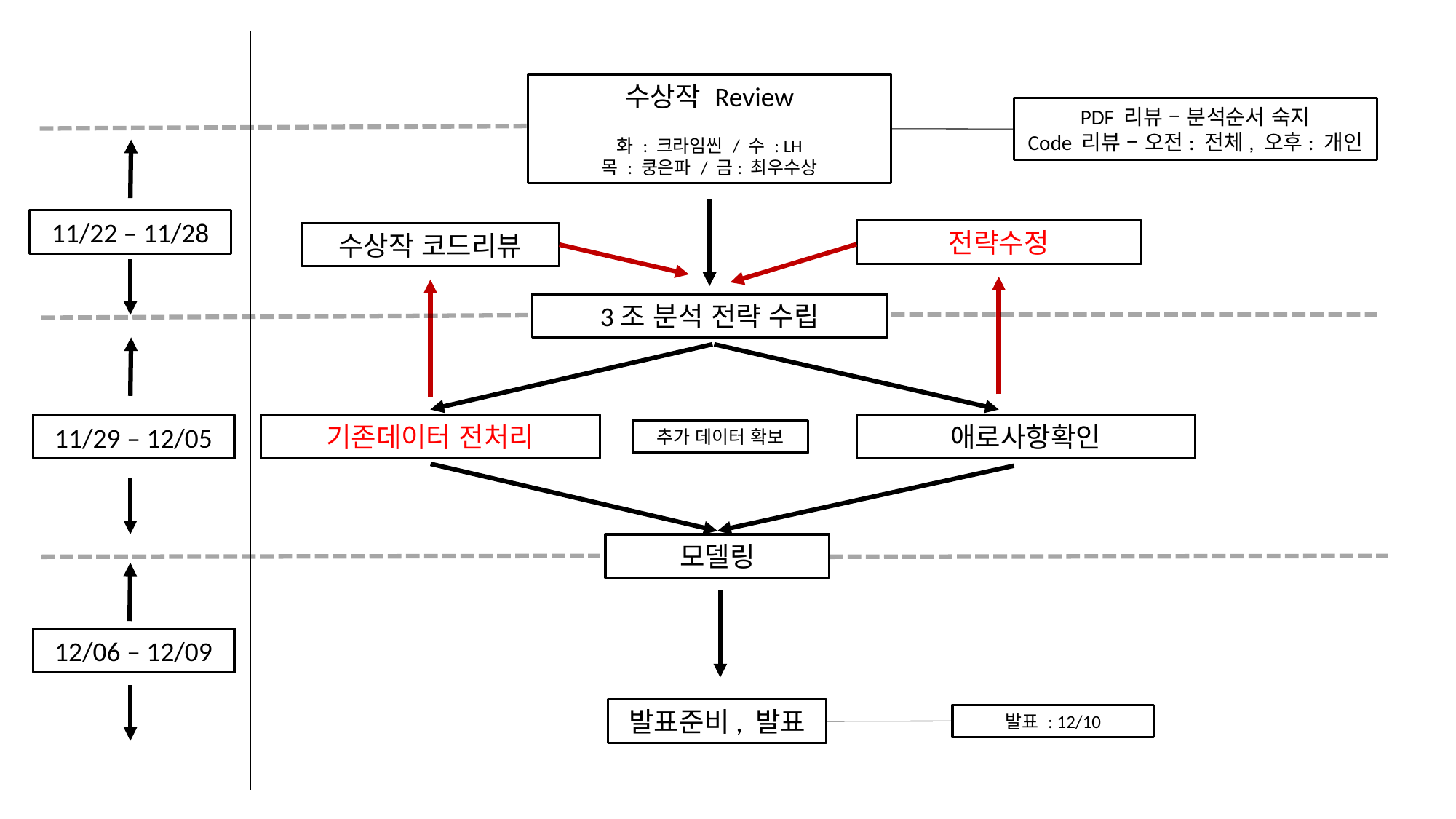

수상작 Review

화 : 크라임씬 / 수 : LH
목 : 쿵은파 / 금: 최우수상
PDF 리뷰 – 분석순서 숙지
Code 리뷰 – 오전: 전체, 오후: 개인
11/22 – 11/28
전략수정
수상작 코드리뷰
3조 분석 전략 수립
기존데이터 전처리
애로사항확인
11/29 – 12/05
추가 데이터 확보
모델링
12/06 – 12/09
발표준비, 발표
발표 : 12/10